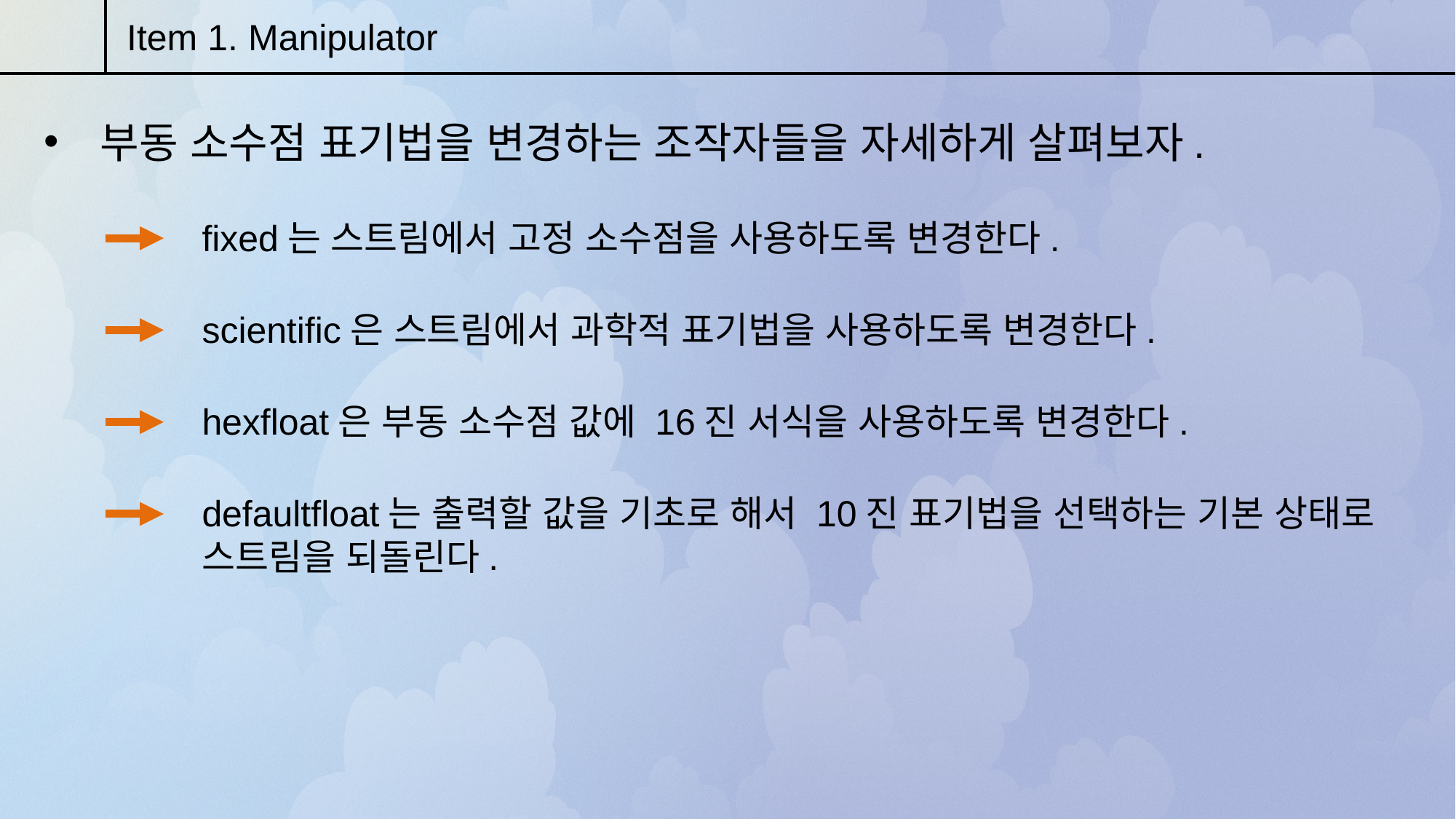

Item 1. Manipulator
 부동 소수점 표기법을 변경하는 조작자들을 자세하게 살펴보자.
fixed는 스트림에서 고정 소수점을 사용하도록 변경한다.
scientific은 스트림에서 과학적 표기법을 사용하도록 변경한다.
hexfloat은 부동 소수점 값에 16진 서식을 사용하도록 변경한다.
defaultfloat는 출력할 값을 기초로 해서 10진 표기법을 선택하는 기본 상태로 스트림을 되돌린다.